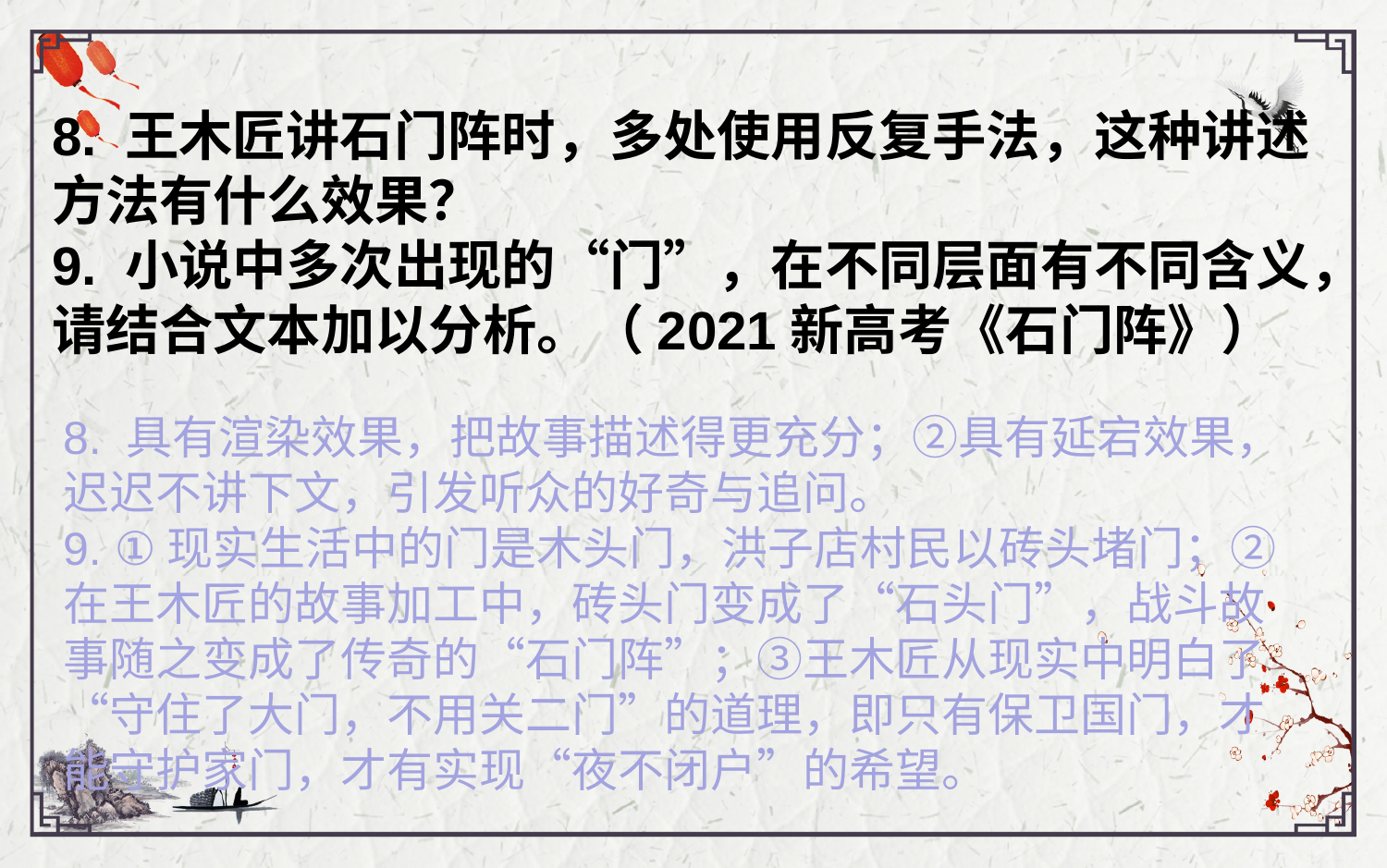

8. 王木匠讲石门阵时，多处使用反复手法，这种讲述方法有什么效果？9. 小说中多次出现的“门”，在不同层面有不同含义，请结合文本加以分析。（2021新高考《石门阵》）
8. 具有渲染效果，把故事描述得更充分；②具有延宕效果，迟迟不讲下文，引发听众的好奇与追问。    9. ①现实生活中的门是木头门，洪子店村民以砖头堵门；②在王木匠的故事加工中，砖头门变成了“石头门”，战斗故事随之变成了传奇的“石门阵”；③王木匠从现实中明白了“守住了大门，不用关二门”的道理，即只有保卫国门，才能守护家门，才有实现“夜不闭户”的希望。